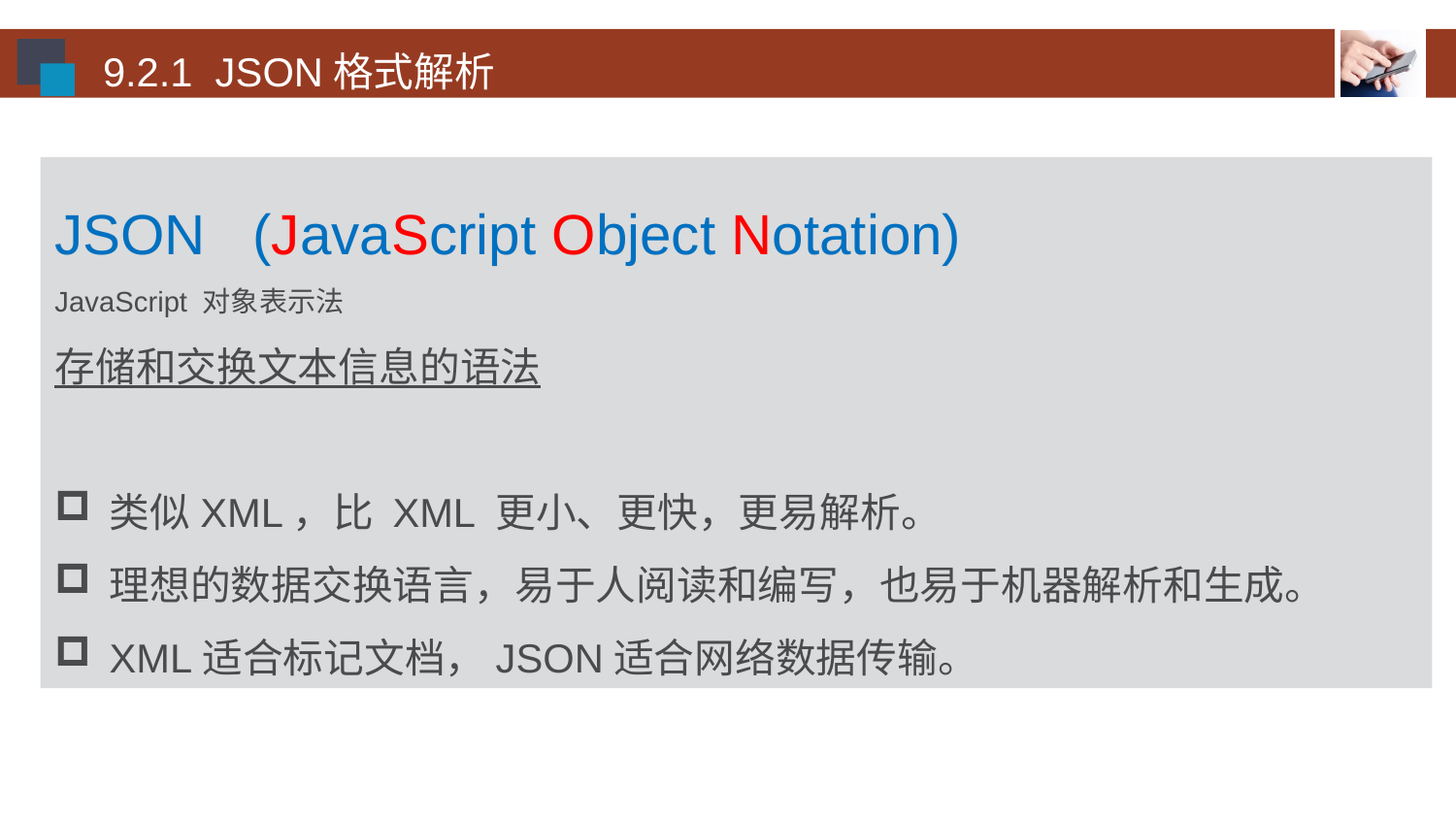

9.2.1  JSON格式解析
JSON   (JavaScript Object Notation)
JavaScript 对象表示法
存储和交换文本信息的语法

类似XML，比 XML 更小、更快，更易解析。
理想的数据交换语言，易于人阅读和编写，也易于机器解析和生成。
XML适合标记文档，JSON适合网络数据传输。